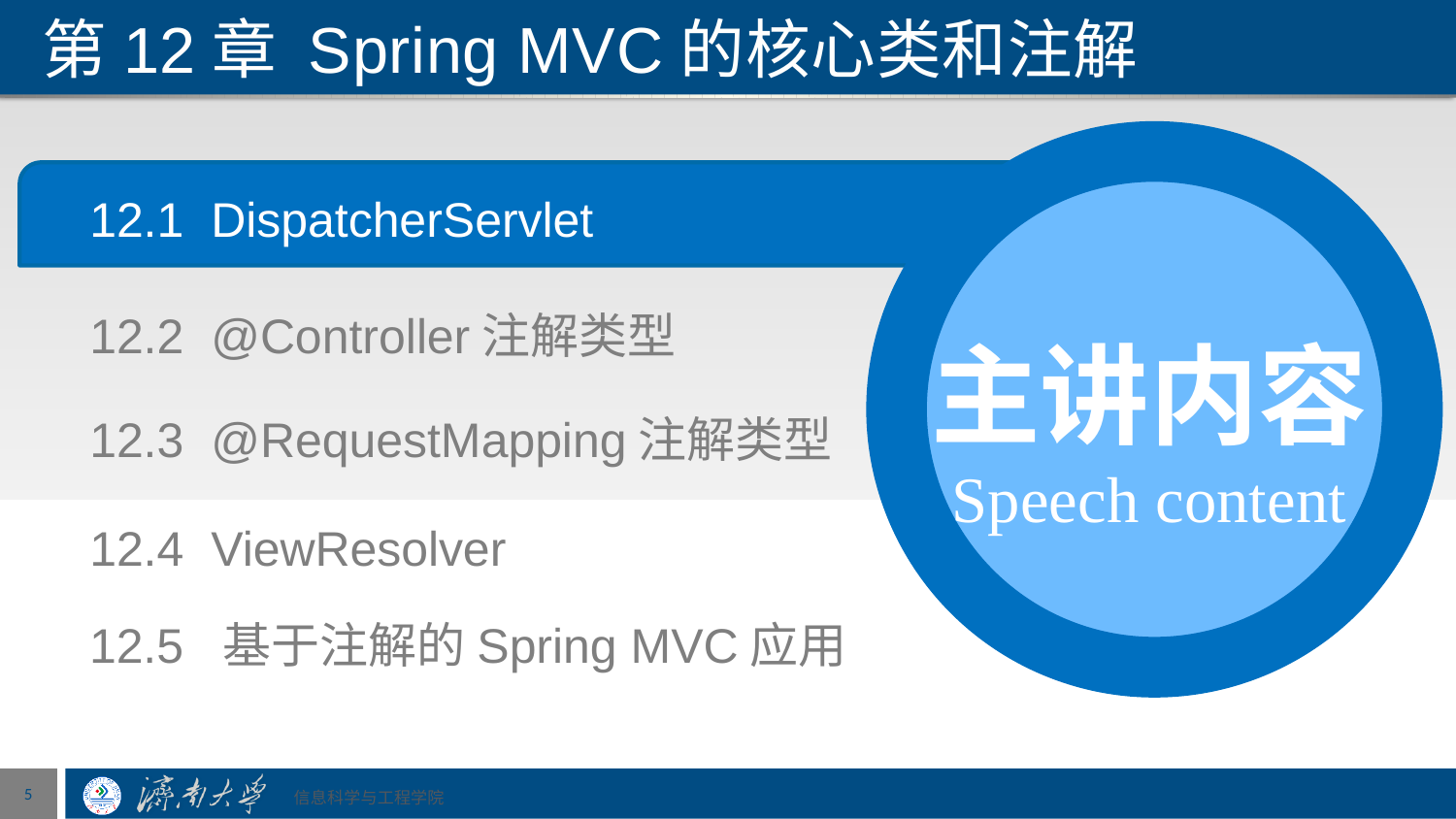

# 第12章 Spring MVC的核心类和注解
主讲内容

主讲内容
Speech content

12.1  DispatcherServlet
12.2  @Controller注解类型
12.3  @RequestMapping注解类型
12.4  ViewResolver
12.5  基于注解的Spring MVC应用